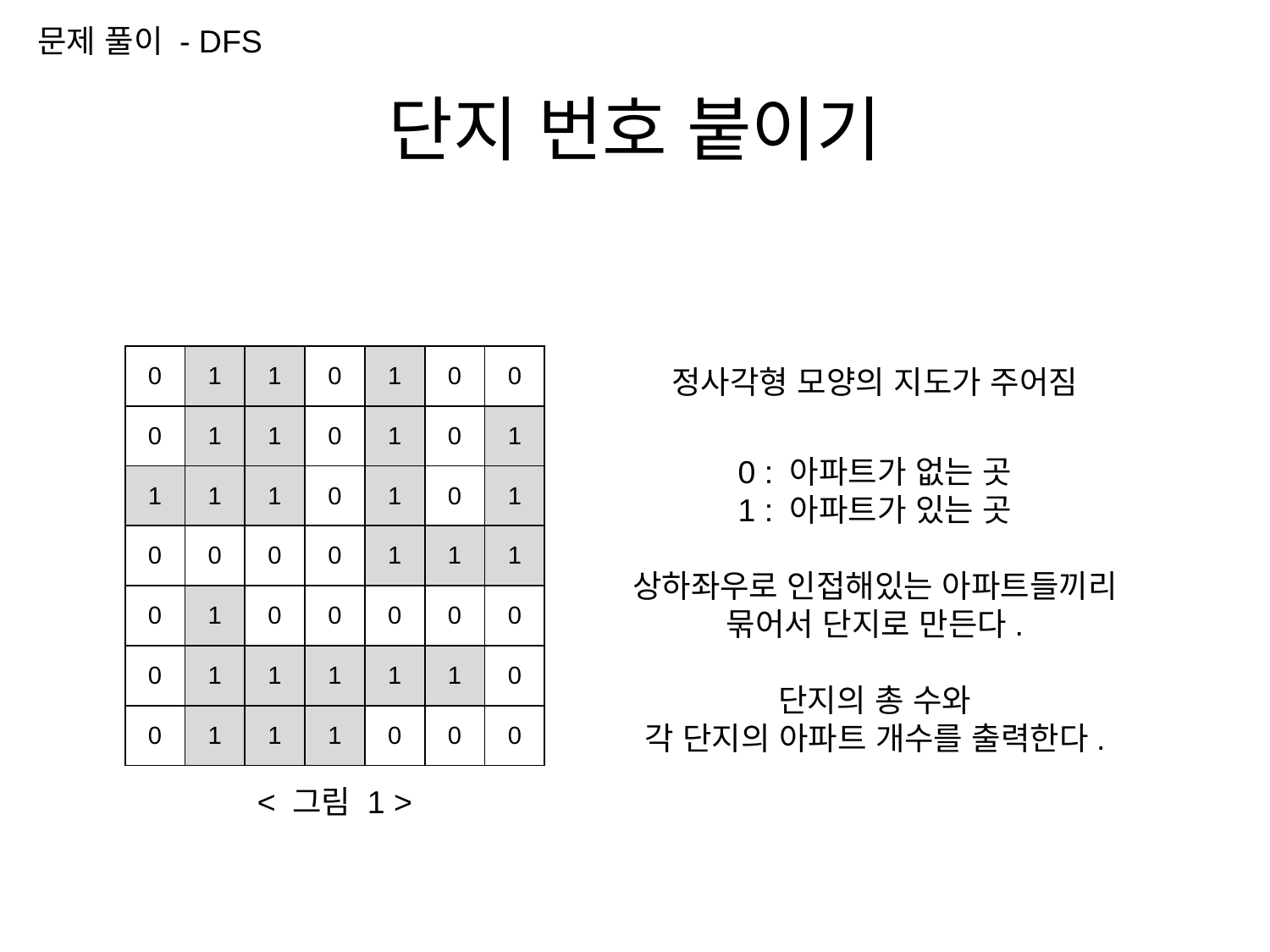

문제 풀이 - DFS
# 단지 번호 붙이기
| 0 | 1 | 1 | 0 | 1 | 0 | 0 |
| --- | --- | --- | --- | --- | --- | --- |
| 0 | 1 | 1 | 0 | 1 | 0 | 1 |
| 1 | 1 | 1 | 0 | 1 | 0 | 1 |
| 0 | 0 | 0 | 0 | 1 | 1 | 1 |
| 0 | 1 | 0 | 0 | 0 | 0 | 0 |
| 0 | 1 | 1 | 1 | 1 | 1 | 0 |
| 0 | 1 | 1 | 1 | 0 | 0 | 0 |
정사각형 모양의 지도가 주어짐
0 : 아파트가 없는 곳
1 : 아파트가 있는 곳

상하좌우로 인접해있는 아파트들끼리 묶어서 단지로 만든다.

단지의 총 수와
각 단지의 아파트 개수를 출력한다.
< 그림 1 >